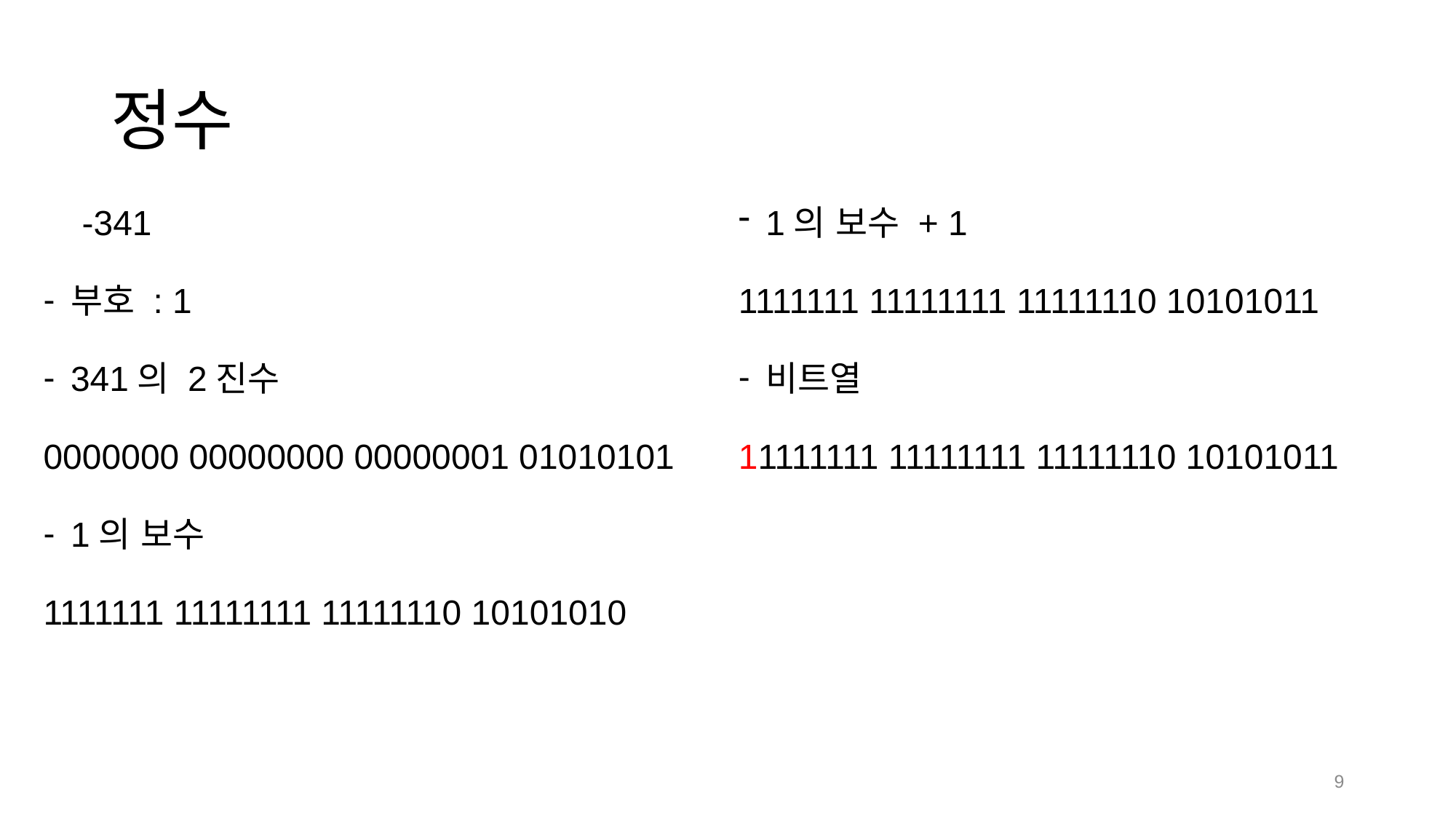

# 정수
    -341
부호 : 1
341의 2진수
0000000 00000000 00000001 01010101
1의 보수
1111111 11111111 11111110 10101010

1의 보수 + 1
1111111 11111111 11111110 10101011
비트열
11111111 11111111 11111110 10101011

9